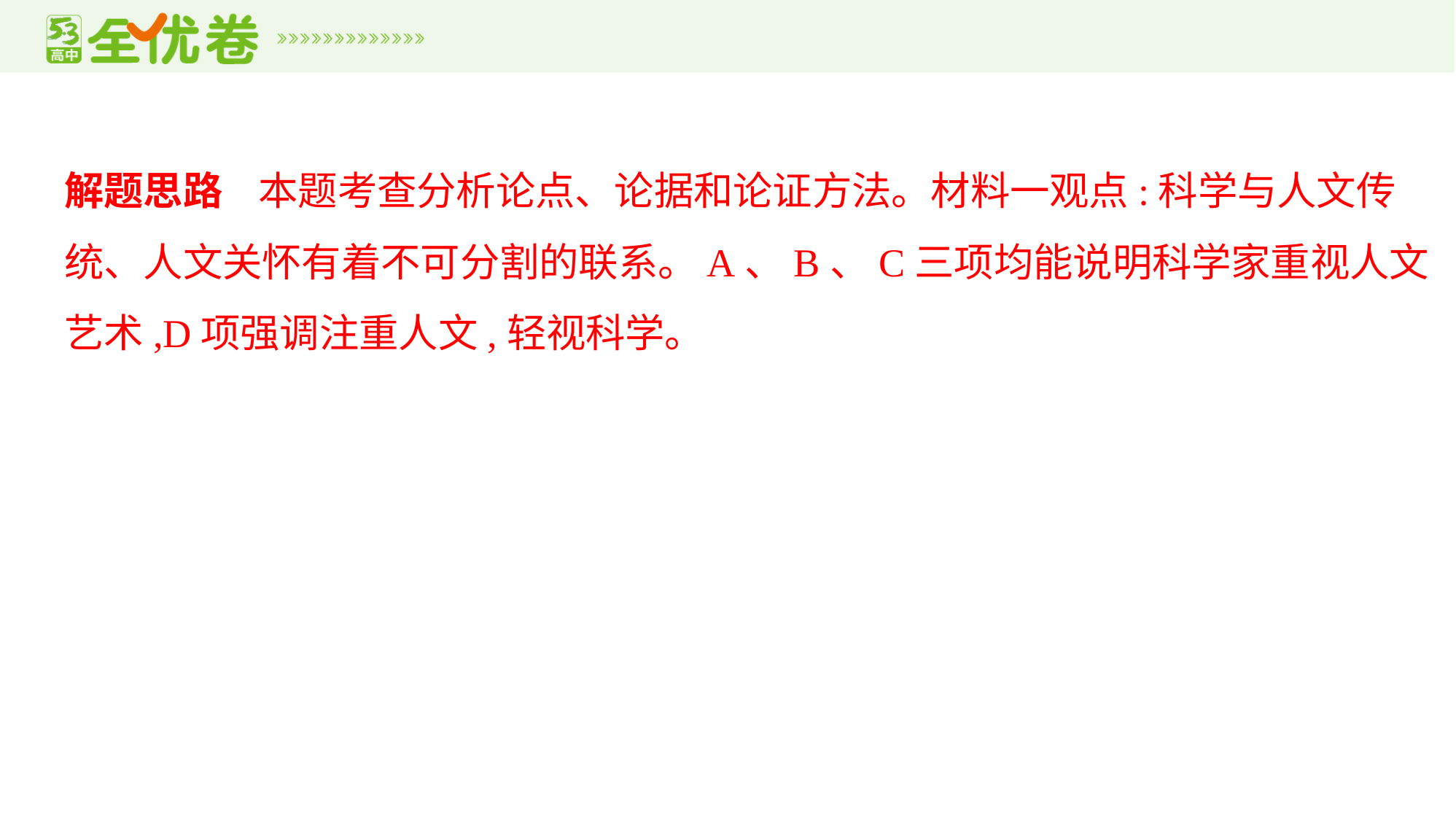

解题思路    本题考查分析论点、论据和论证方法。材料一观点:科学与人文传
统、人文关怀有着不可分割的联系。A、B、C三项均能说明科学家重视人文
艺术,D项强调注重人文,轻视科学。